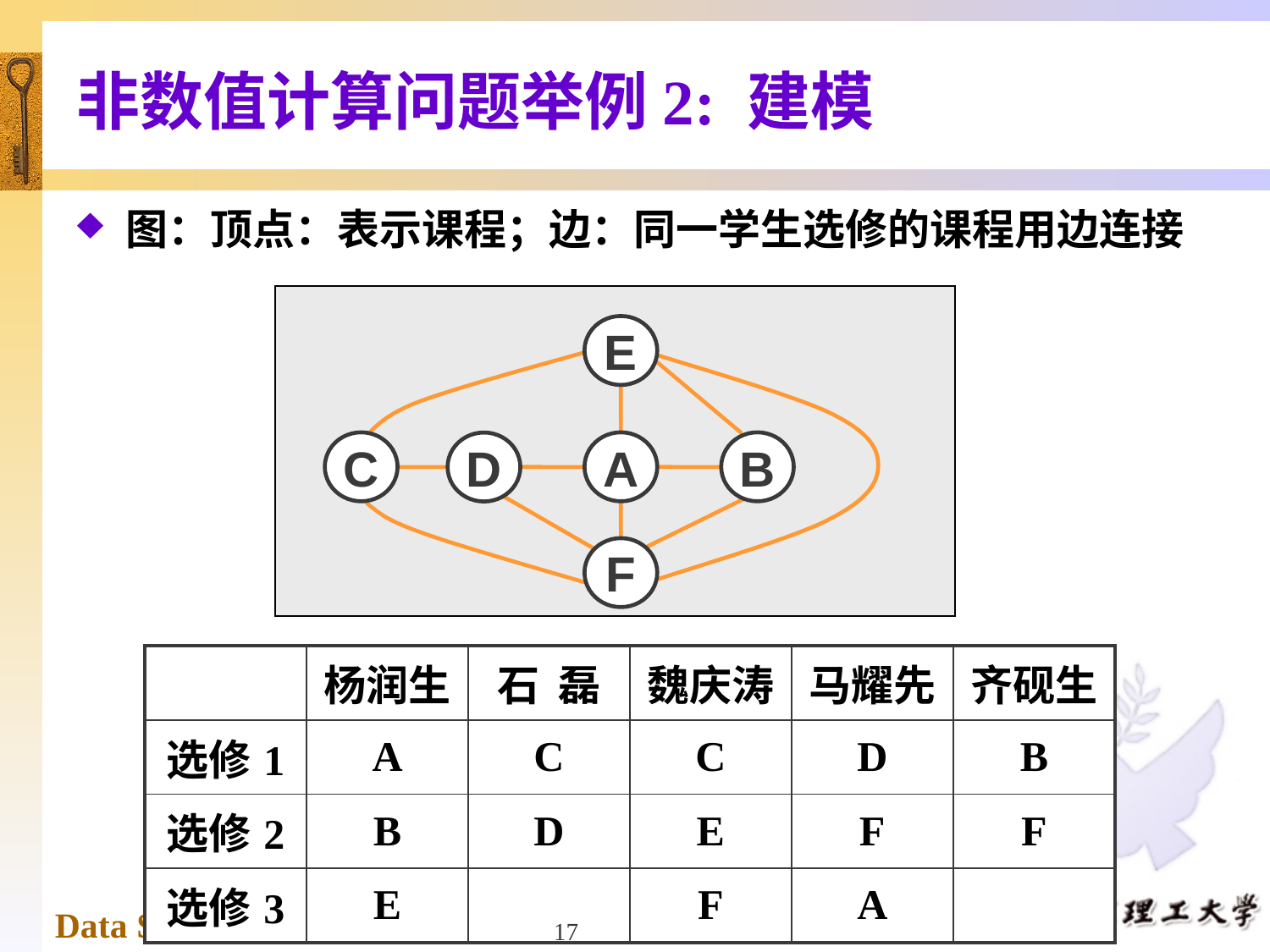

# 非数值计算问题举例2: 建模
图：顶点：表示课程；边：同一学生选修的课程用边连接

E

C
A
B
D

F
|  | 杨润生 | 石 磊 | 魏庆涛 | 马耀先 | 齐砚生 |
| --- | --- | --- | --- | --- | --- |
| 选修1 | A | C | C | D | B |
| 选修2 | B | D | E | F | F |
| 选修3 | E |  | F | A |  |
17